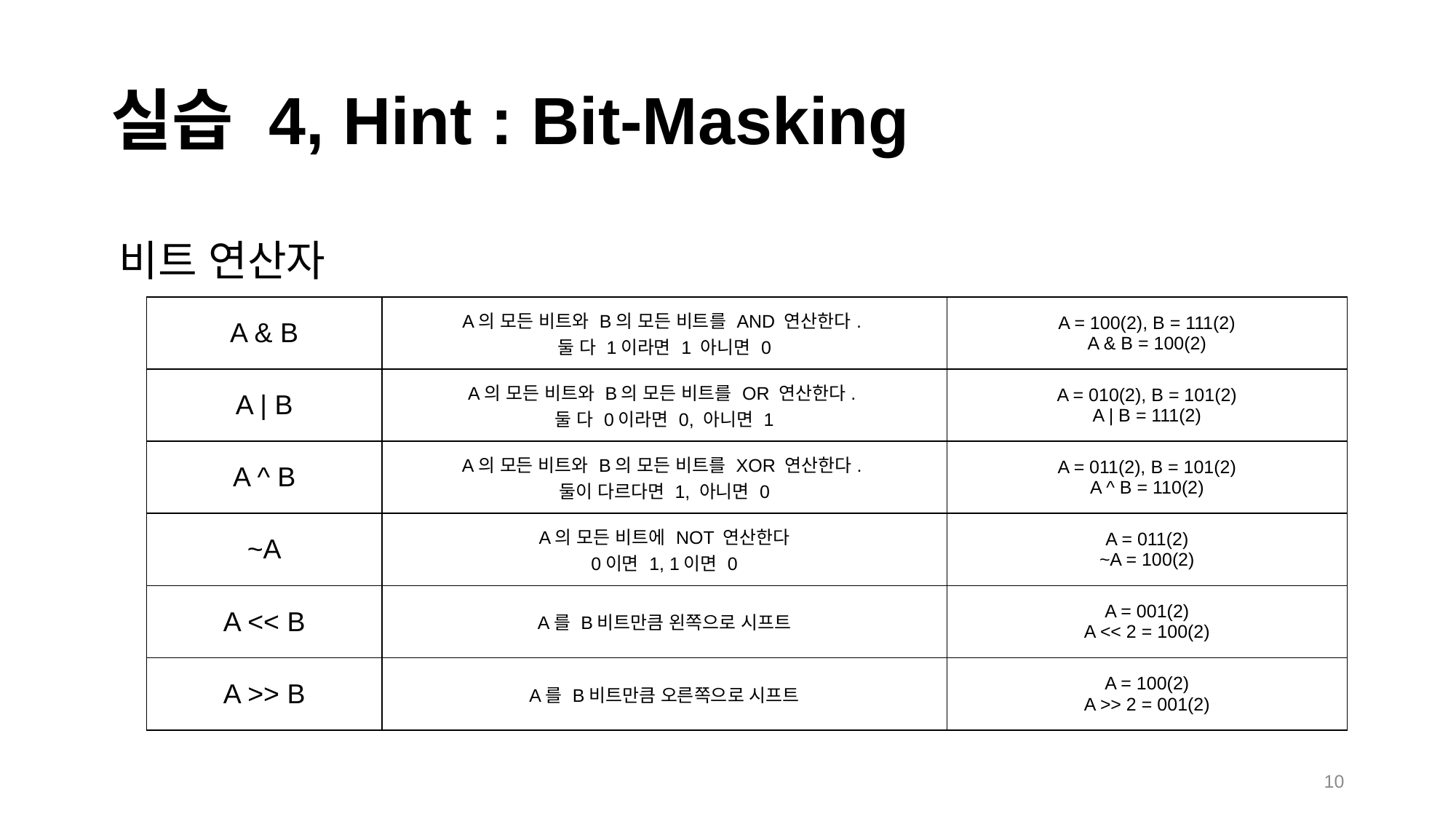

# 실습 4, Hint : Bit-Masking
비트 연산자

| A & B | A의 모든 비트와 B의 모든 비트를 AND 연산한다. 둘 다 1이라면 1 아니면 0 | A = 100(2), B = 111(2) A & B = 100(2) |
| --- | --- | --- |
| A | B | A의 모든 비트와 B의 모든 비트를 OR 연산한다. 둘 다 0이라면 0, 아니면 1 | A = 010(2), B = 101(2) A | B = 111(2) |
| A ^ B | A의 모든 비트와 B의 모든 비트를 XOR 연산한다. 둘이 다르다면 1, 아니면 0 | A = 011(2), B = 101(2) A ^ B = 110(2) |
| ~A | A의 모든 비트에 NOT 연산한다 0이면 1, 1이면 0 | A = 011(2) ~A = 100(2) |
| A << B | A를 B비트만큼 왼쪽으로 시프트 | A = 001(2) A << 2 = 100(2) |
| A >> B | A를 B비트만큼 오른쪽으로 시프트 | A = 100(2) A >> 2 = 001(2) |
 10